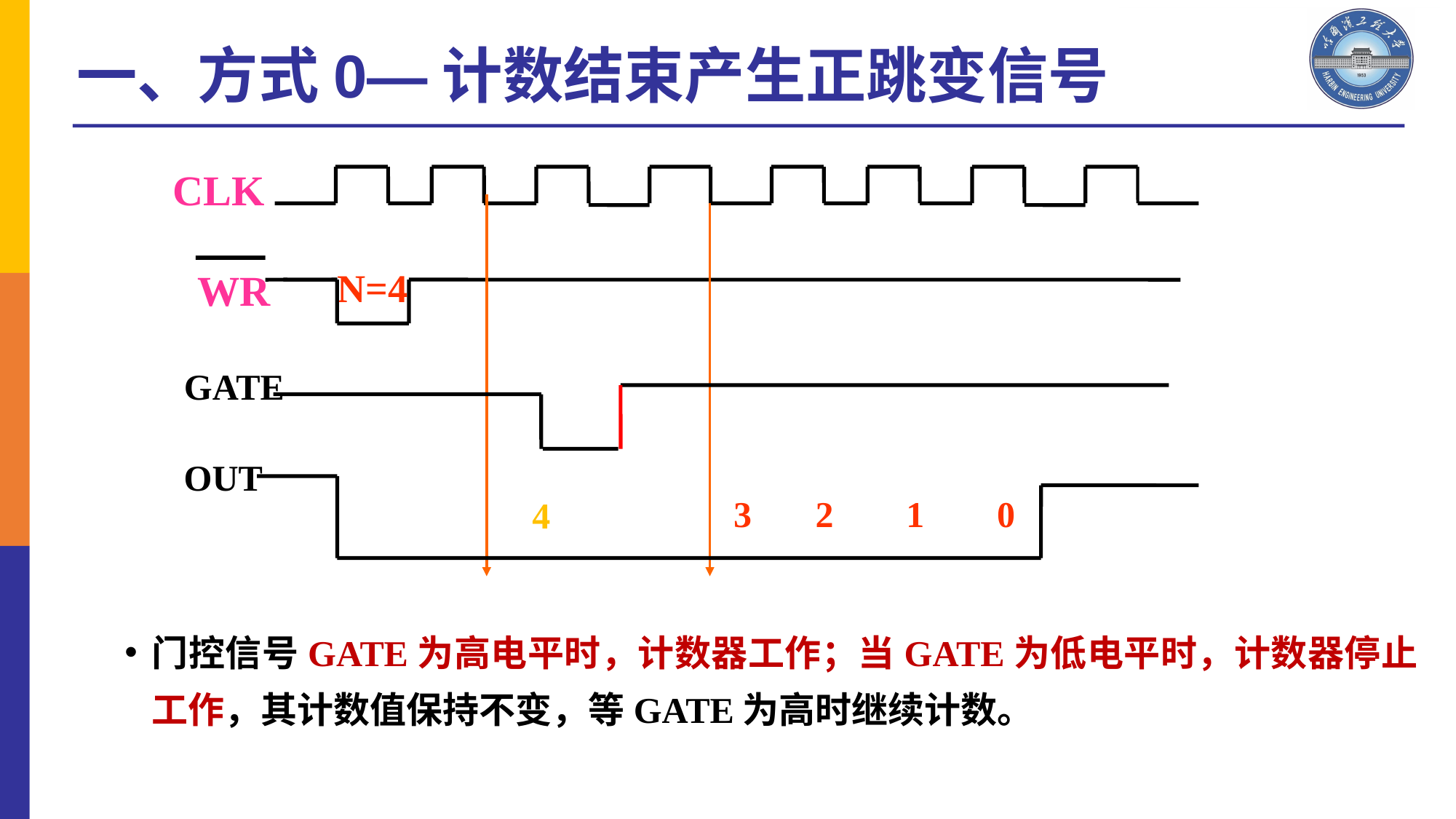

一、方式0—计数结束产生正跳变信号
CLK

WR

N=4

GATE

OUT

3       2        1        0

4

门控信号GATE为高电平时，计数器工作；当GATE为低电平时，计数器停止工作，其计数值保持不变，等GATE为高时继续计数。